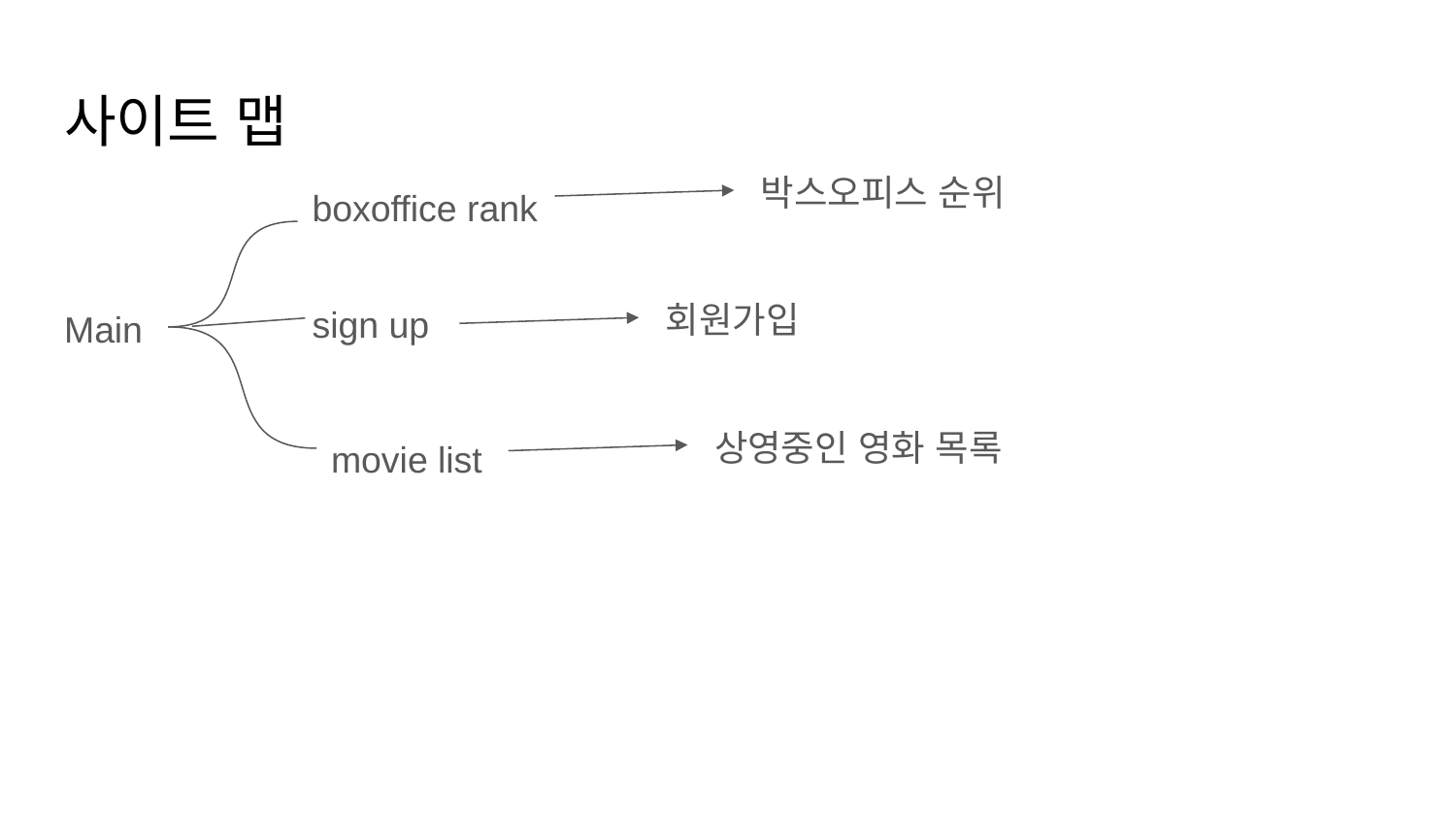

# 사이트 맵
박스오피스 순위
boxoffice rank
회원가입
sign up
Main
상영중인 영화 목록
movie list